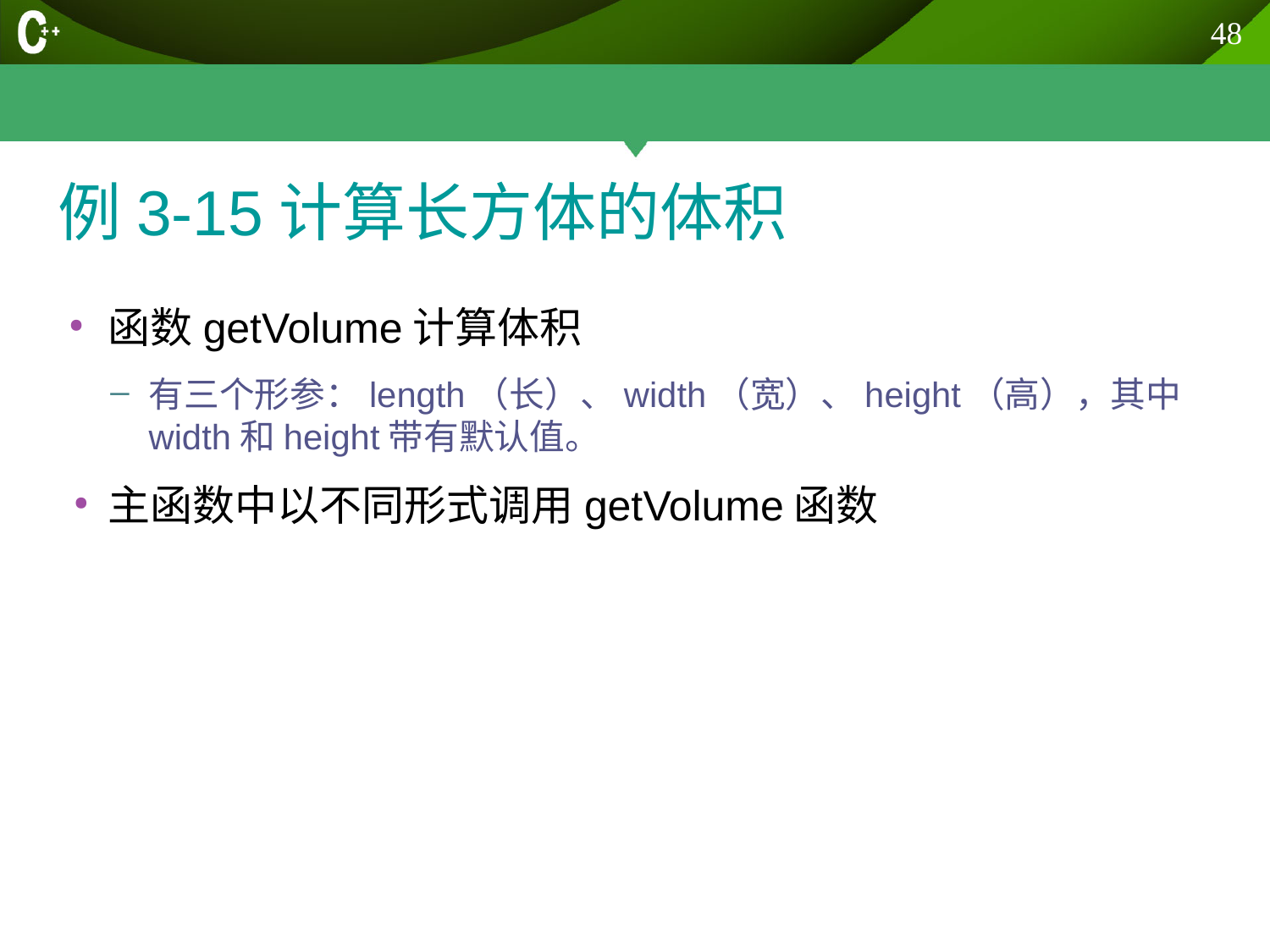

48
# 例3-15计算长方体的体积
函数getVolume计算体积
有三个形参：length（长）、width（宽）、height（高），其中width和height带有默认值。
主函数中以不同形式调用getVolume函数